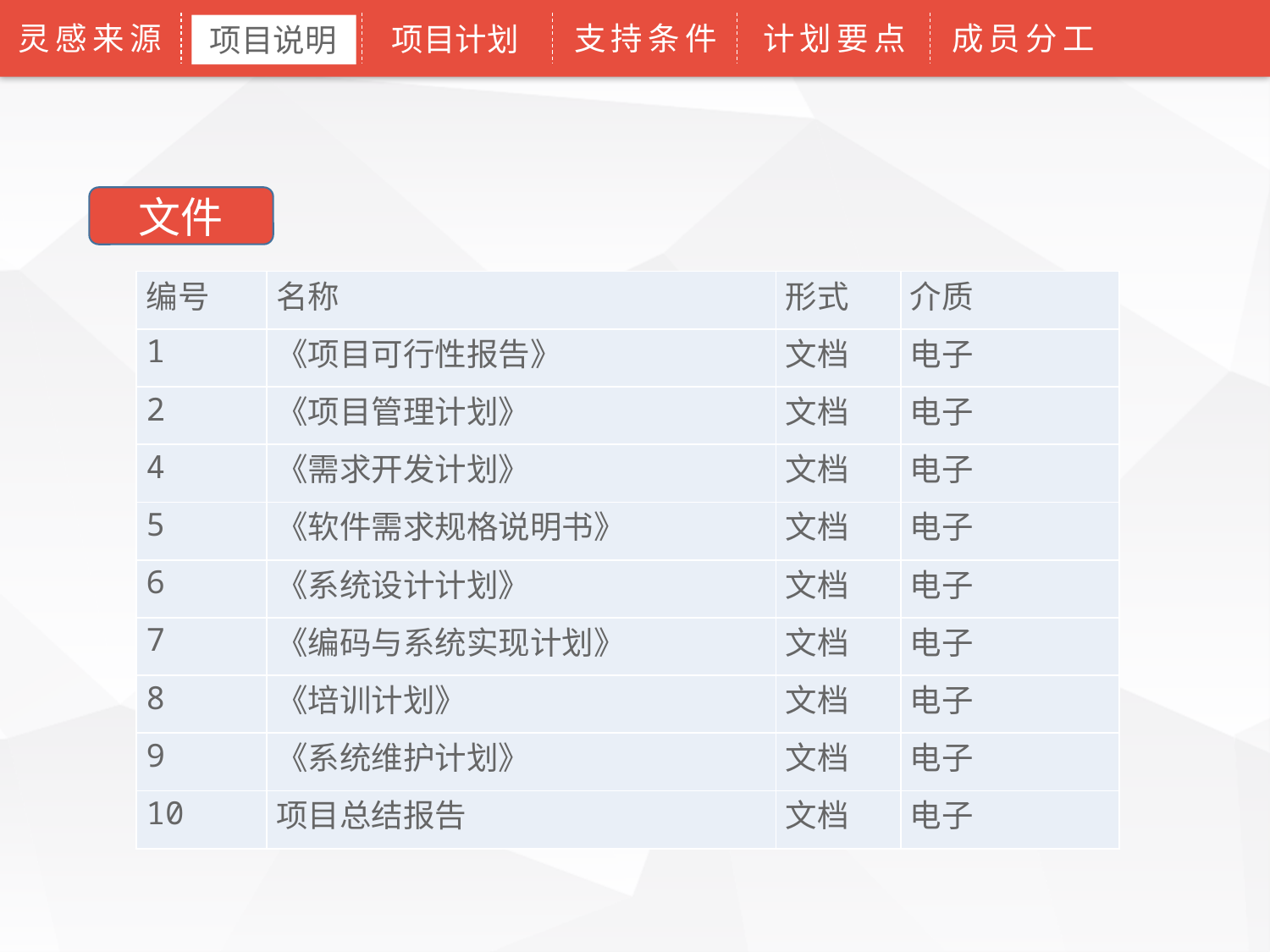

灵感来源
支持条件
计划要点
成员分工
项目计划
项目说明

文件
| 编号 | 名称 | 形式 | 介质 |
| --- | --- | --- | --- |
| 1 | 《项目可行性报告》 | 文档 | 电子 |
| 2 | 《项目管理计划》 | 文档 | 电子 |
| 4 | 《需求开发计划》 | 文档 | 电子 |
| 5 | 《软件需求规格说明书》 | 文档 | 电子 |
| 6 | 《系统设计计划》 | 文档 | 电子 |
| 7 | 《编码与系统实现计划》 | 文档 | 电子 |
| 8 | 《培训计划》 | 文档 | 电子 |
| 9 | 《系统维护计划》 | 文档 | 电子 |
| 10 | 项目总结报告 | 文档 | 电子 |